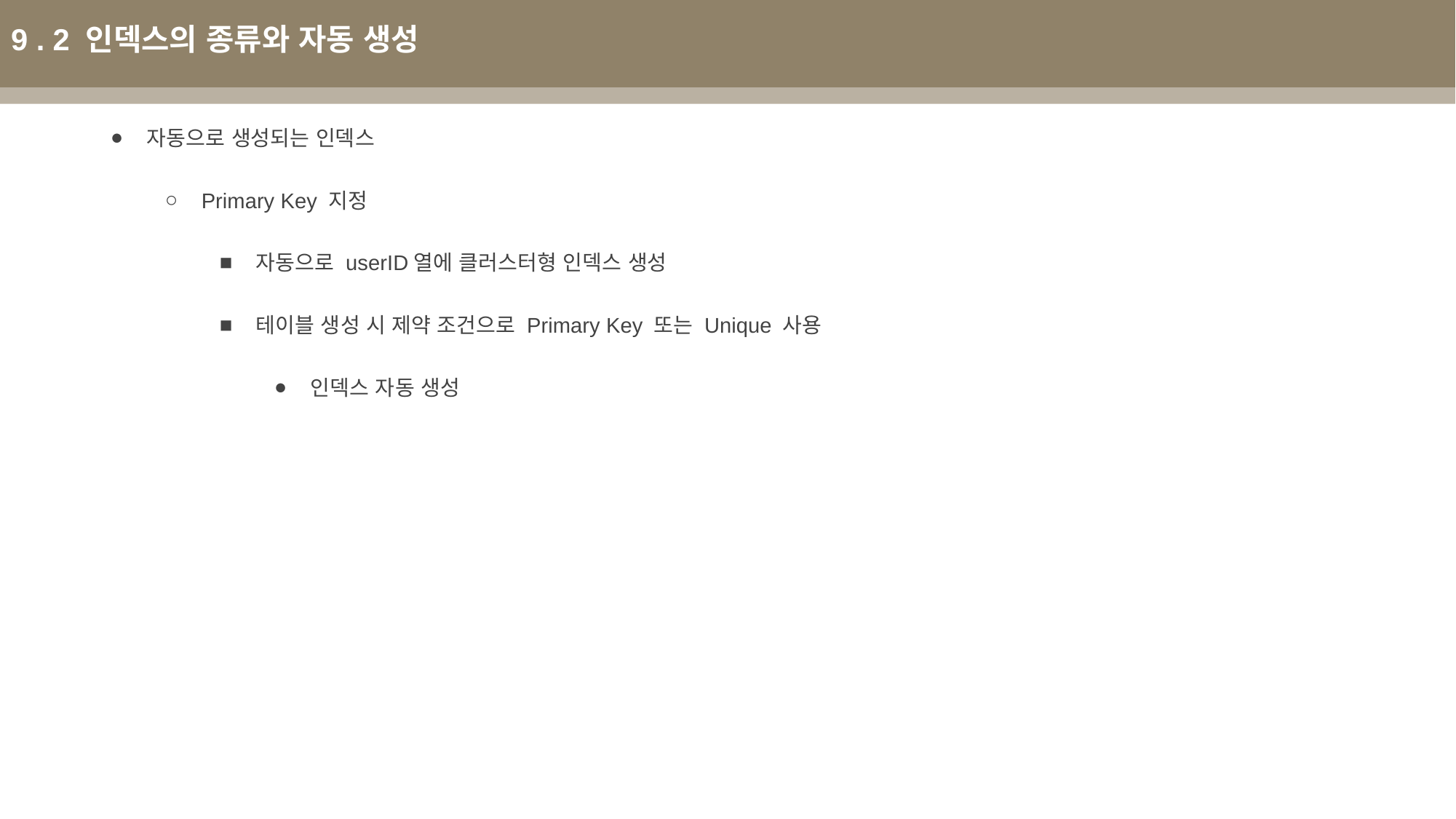

9 . 2 인덱스의 종류와 자동 생성
자동으로 생성되는 인덱스
Primary Key 지정
자동으로 userID열에 클러스터형 인덱스 생성
테이블 생성 시 제약 조건으로 Primary Key 또는 Unique 사용
인덱스 자동 생성